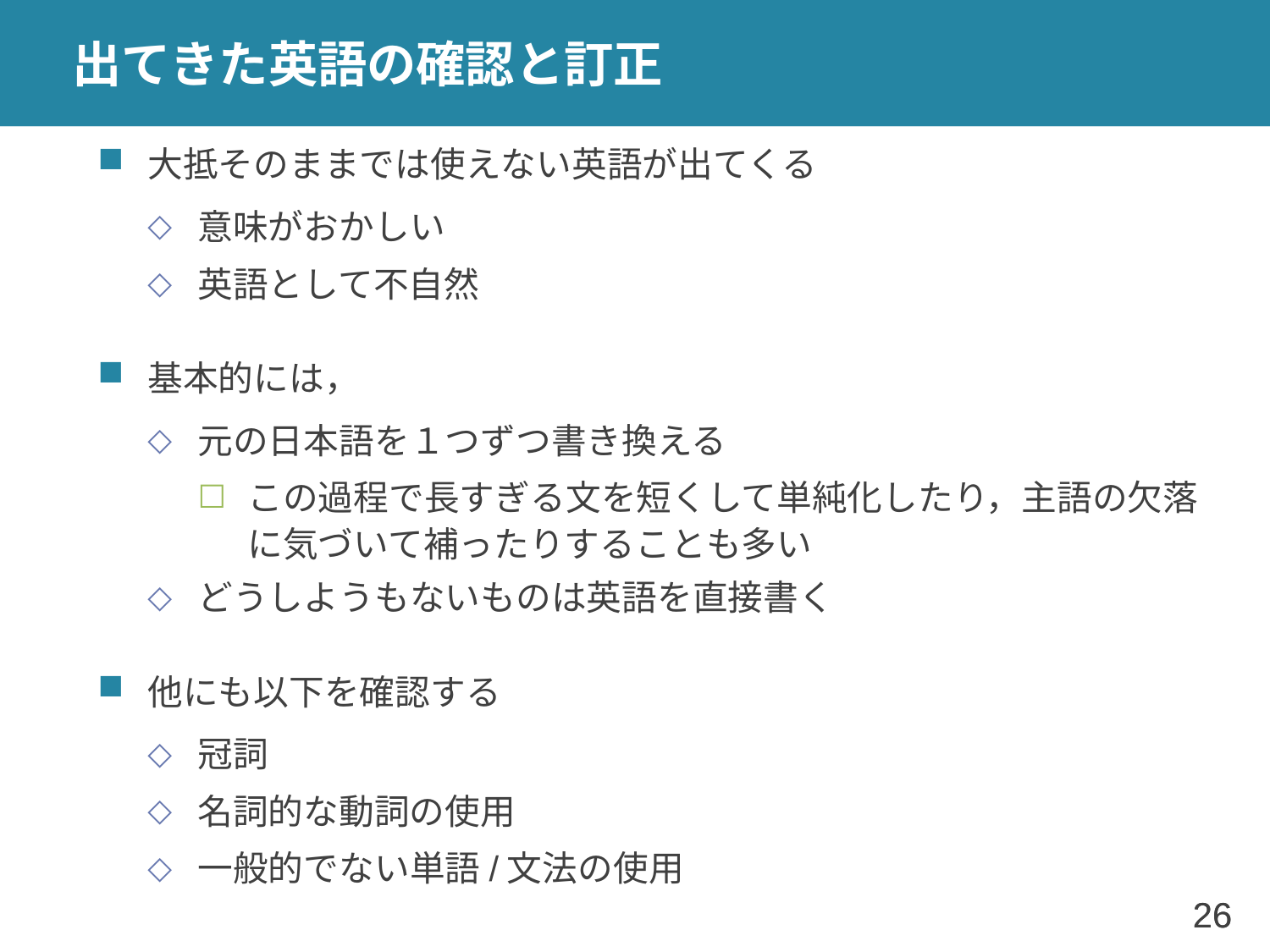

# 出てきた英語の確認と訂正
大抵そのままでは使えない英語が出てくる
意味がおかしい
英語として不自然
基本的には，
元の日本語を１つずつ書き換える
この過程で長すぎる文を短くして単純化したり，主語の欠落に気づいて補ったりすることも多い
どうしようもないものは英語を直接書く
他にも以下を確認する
冠詞
名詞的な動詞の使用
一般的でない単語/文法の使用